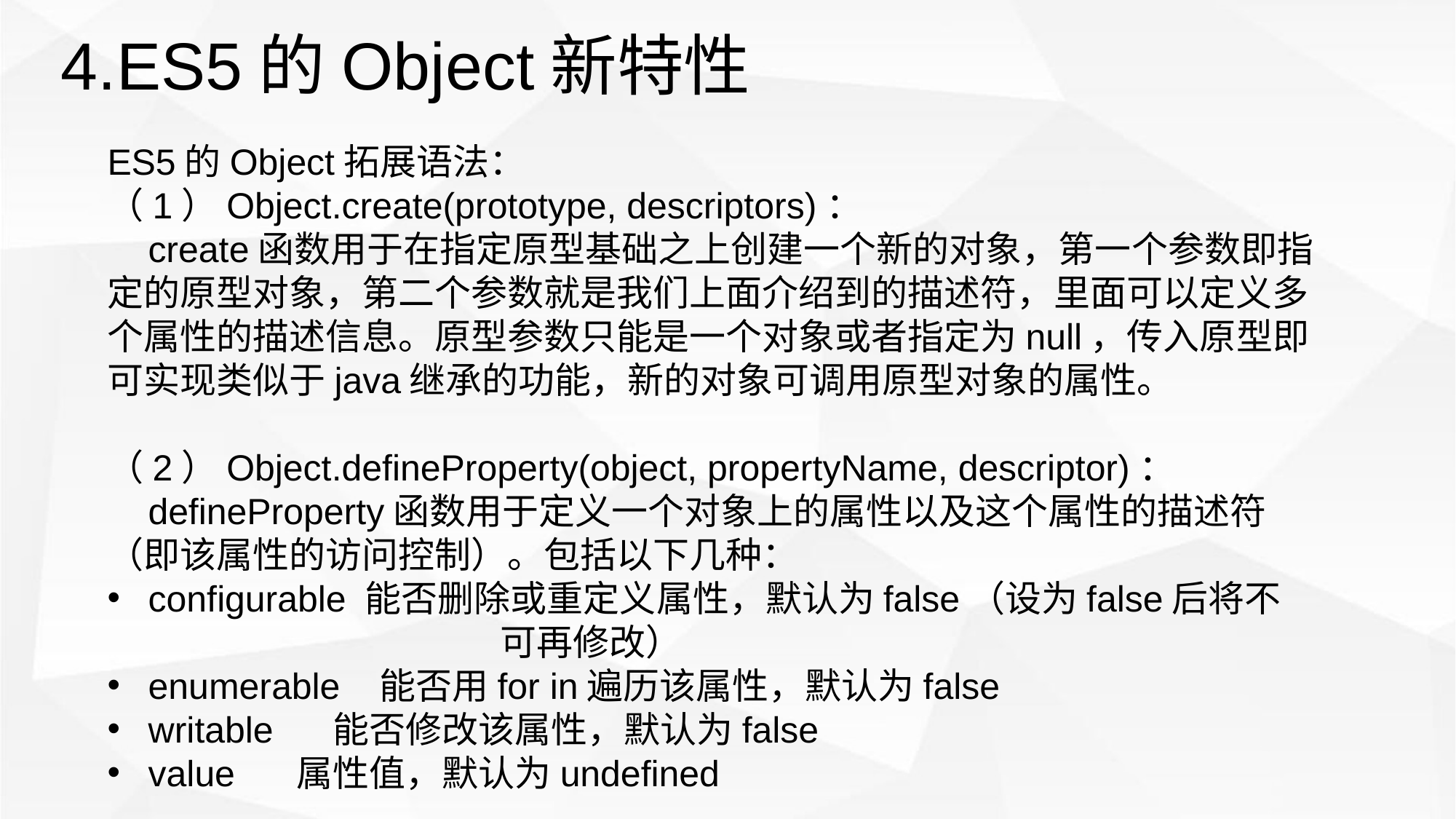

4.ES5的Object新特性
ES5的Object拓展语法：
（1）Object.create(prototype, descriptors)：
    create函数用于在指定原型基础之上创建一个新的对象，第一个参数即指定的原型对象，第二个参数就是我们上面介绍到的描述符，里面可以定义多个属性的描述信息。原型参数只能是一个对象或者指定为null，传入原型即可实现类似于java继承的功能，新的对象可调用原型对象的属性。

（2）Object.defineProperty(object, propertyName, descriptor)：
    defineProperty函数用于定义一个对象上的属性以及这个属性的描述符（即该属性的访问控制）。包括以下几种：
configurable 能否删除或重定义属性，默认为false（设为false后将不			   可再修改）
enumerable   能否用for in遍历该属性，默认为false
writable     能否修改该属性，默认为false
value	   属性值，默认为undefined